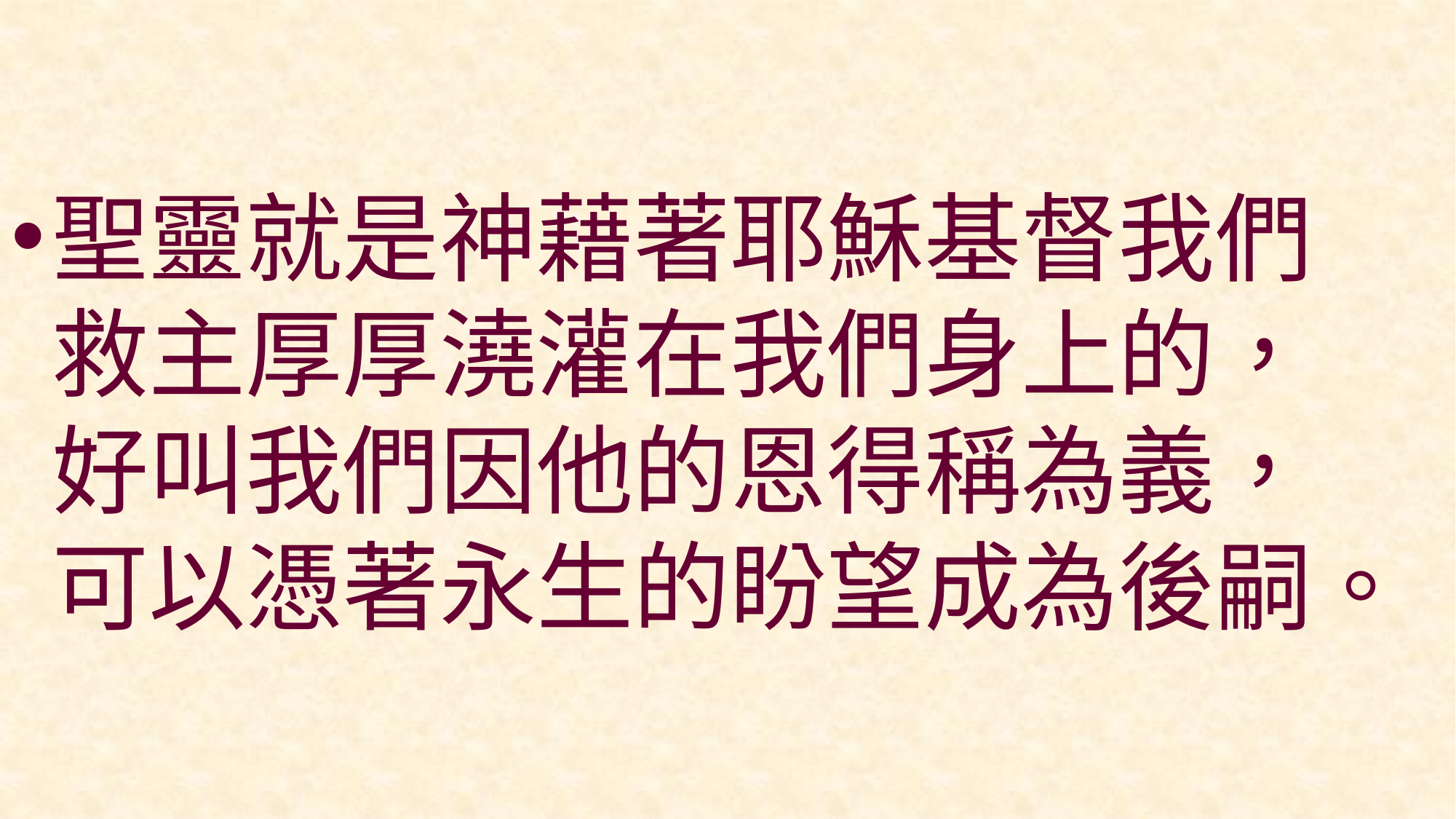

聖靈就是神藉著耶穌基督我們救主厚厚澆灌在我們身上的，好叫我們因他的恩得稱為義，可以憑著永生的盼望成為後嗣。